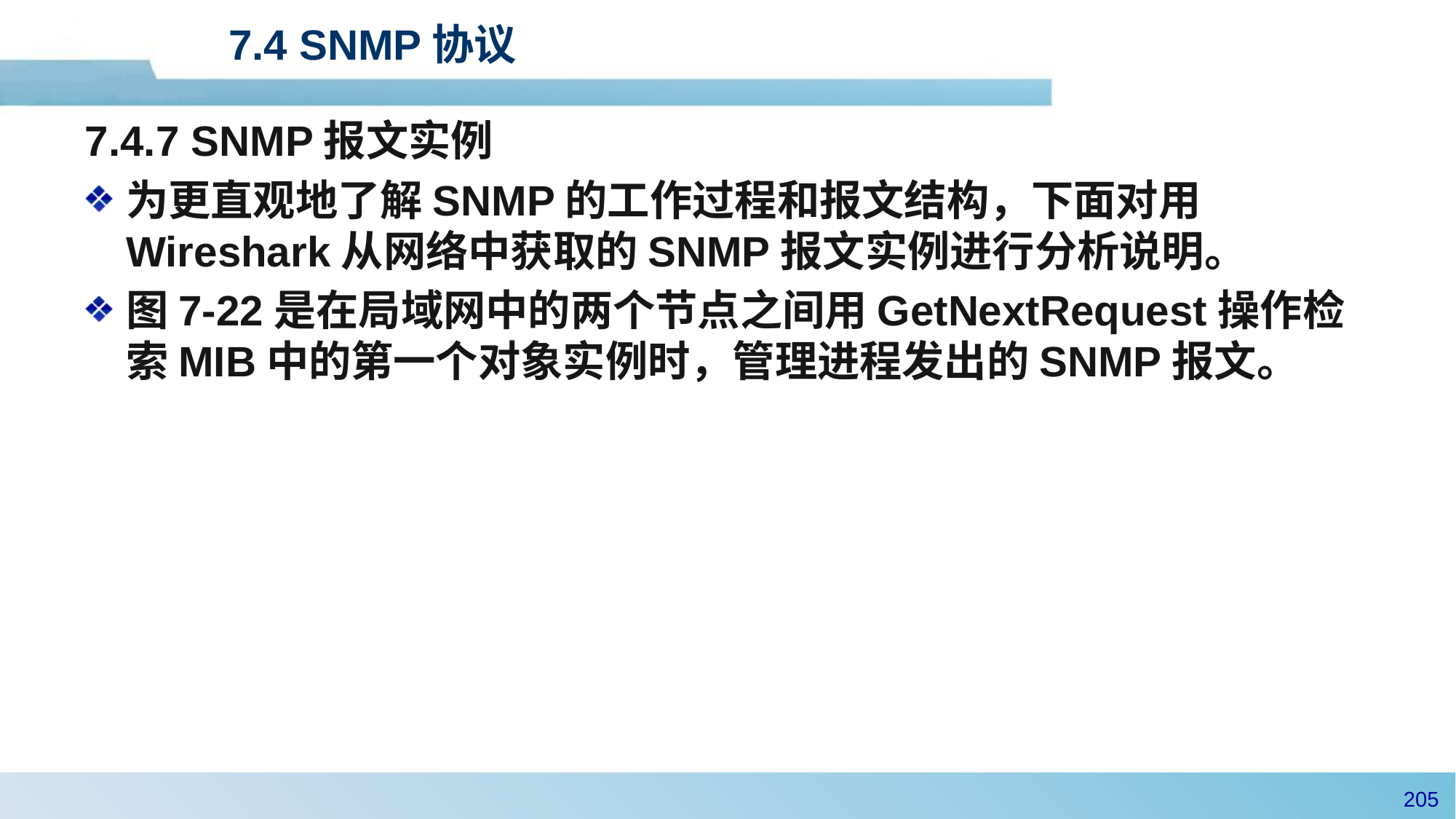

# 7.4 SNMP协议
7.4.7 SNMP报文实例
为更直观地了解SNMP的工作过程和报文结构，下面对用Wireshark从网络中获取的SNMP报文实例进行分析说明。
图7-22是在局域网中的两个节点之间用GetNextRequest操作检索MIB中的第一个对象实例时，管理进程发出的SNMP报文。
205